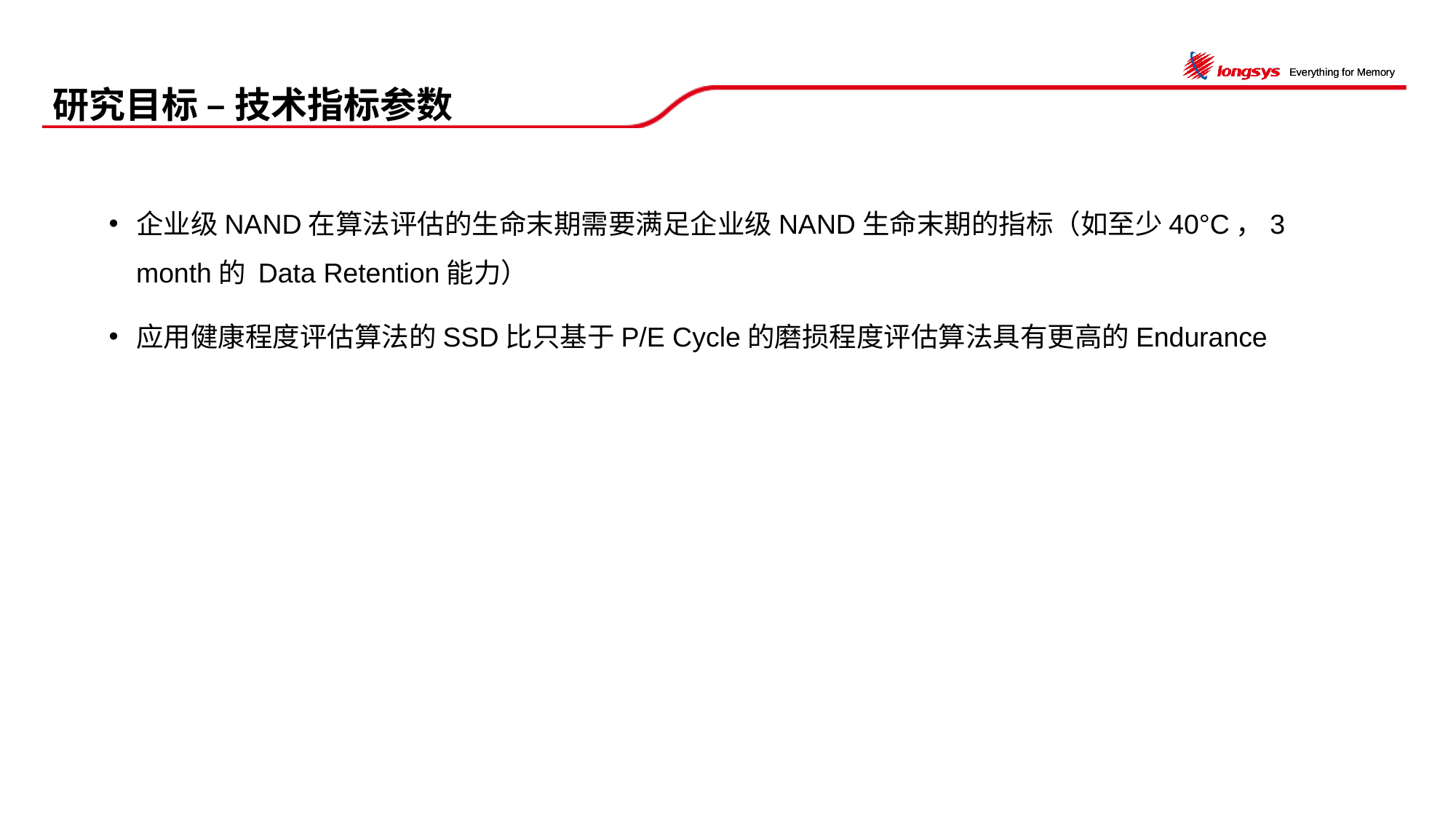

# 研究目标 – 技术指标参数
企业级NAND在算法评估的生命末期需要满足企业级NAND生命末期的指标（如至少40°C，3 month的 Data Retention能力）
应用健康程度评估算法的SSD比只基于P/E Cycle的磨损程度评估算法具有更高的Endurance